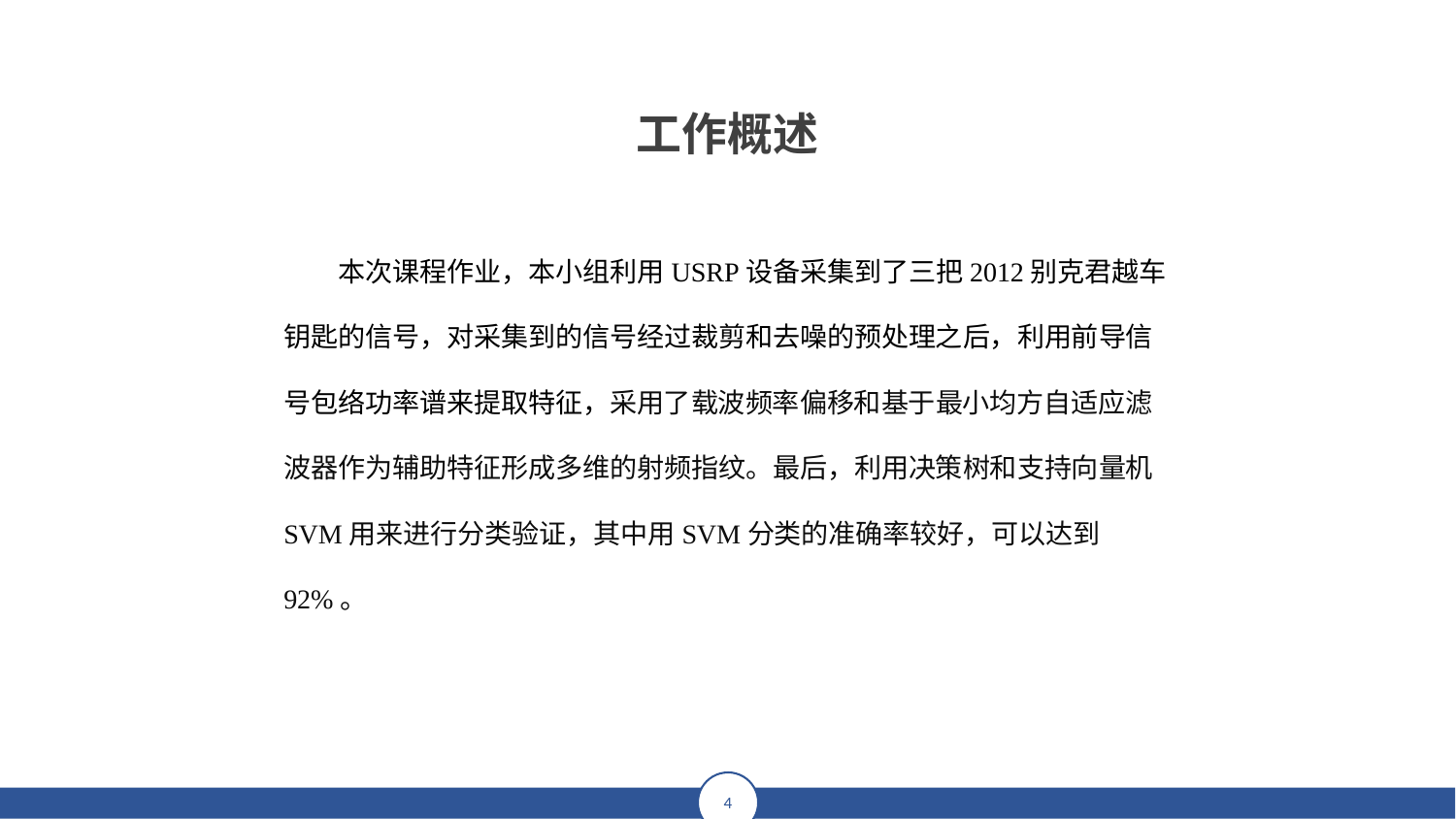

工作概述
        本次课程作业，本小组利用USRP设备采集到了三把2012别克君越车钥匙的信号，对采集到的信号经过裁剪和去噪的预处理之后，利用前导信号包络功率谱来提取特征，采用了载波频率偏移和基于最小均方自适应滤波器作为辅助特征形成多维的射频指纹。最后，利用决策树和支持向量机SVM用来进行分类验证，其中用SVM分类的准确率较好，可以达到92%。
延时符